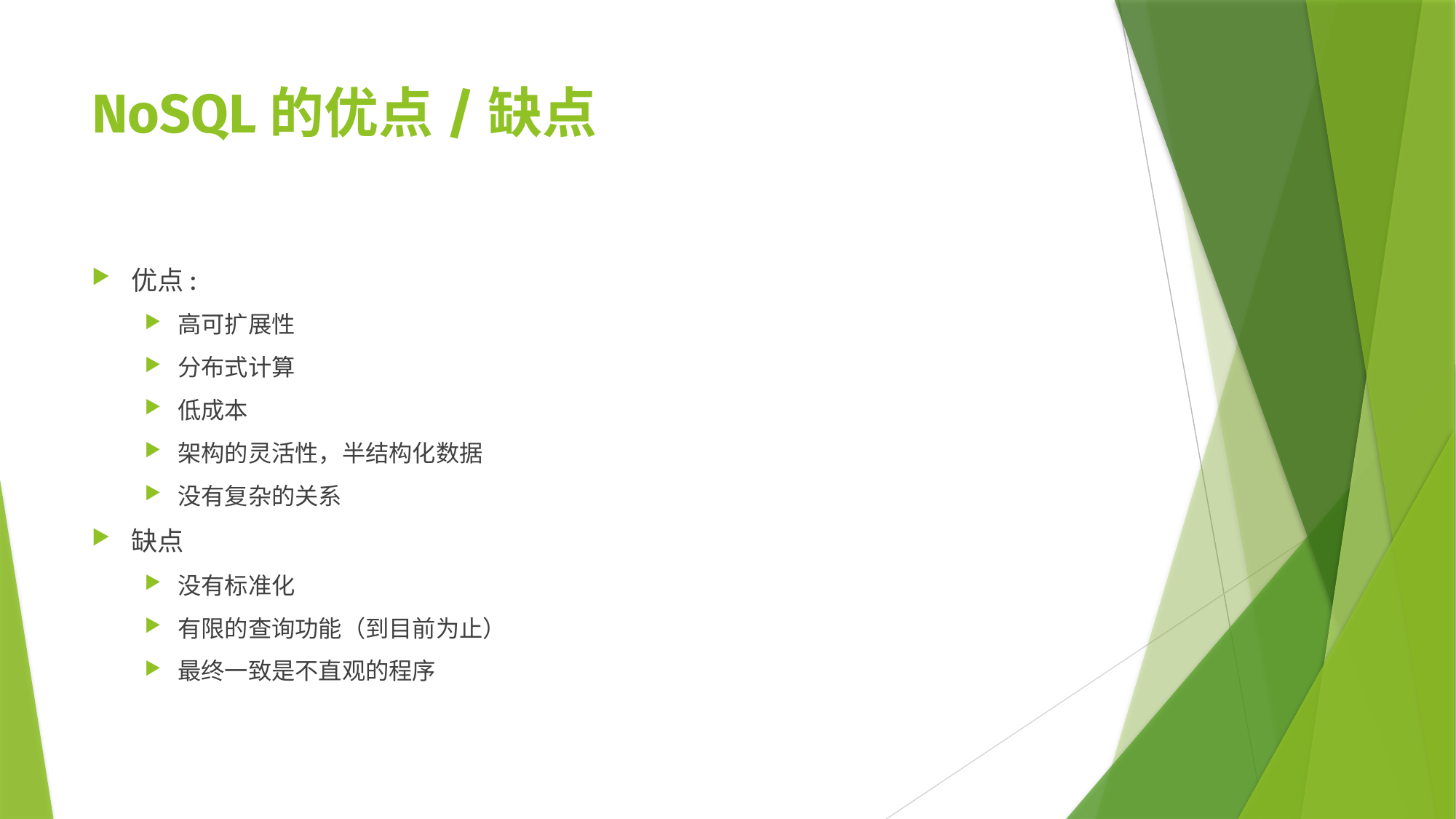

# NoSQL的优点/缺点
优点:
高可扩展性
分布式计算
低成本
架构的灵活性，半结构化数据
没有复杂的关系
缺点
没有标准化
有限的查询功能（到目前为止）
最终一致是不直观的程序